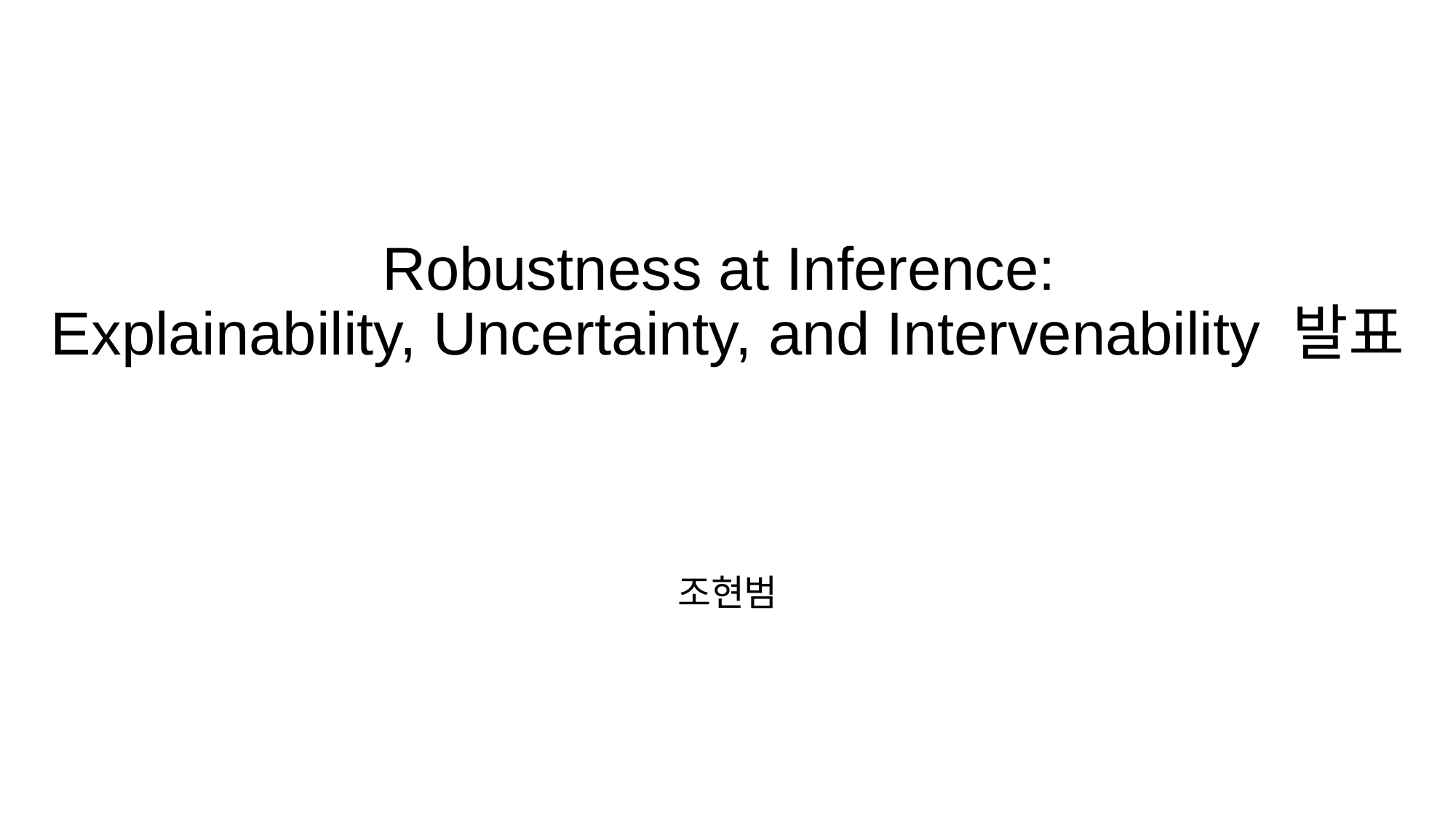

# Robustness at Inference: Explainability, Uncertainty, and Intervenability 발표
조현범